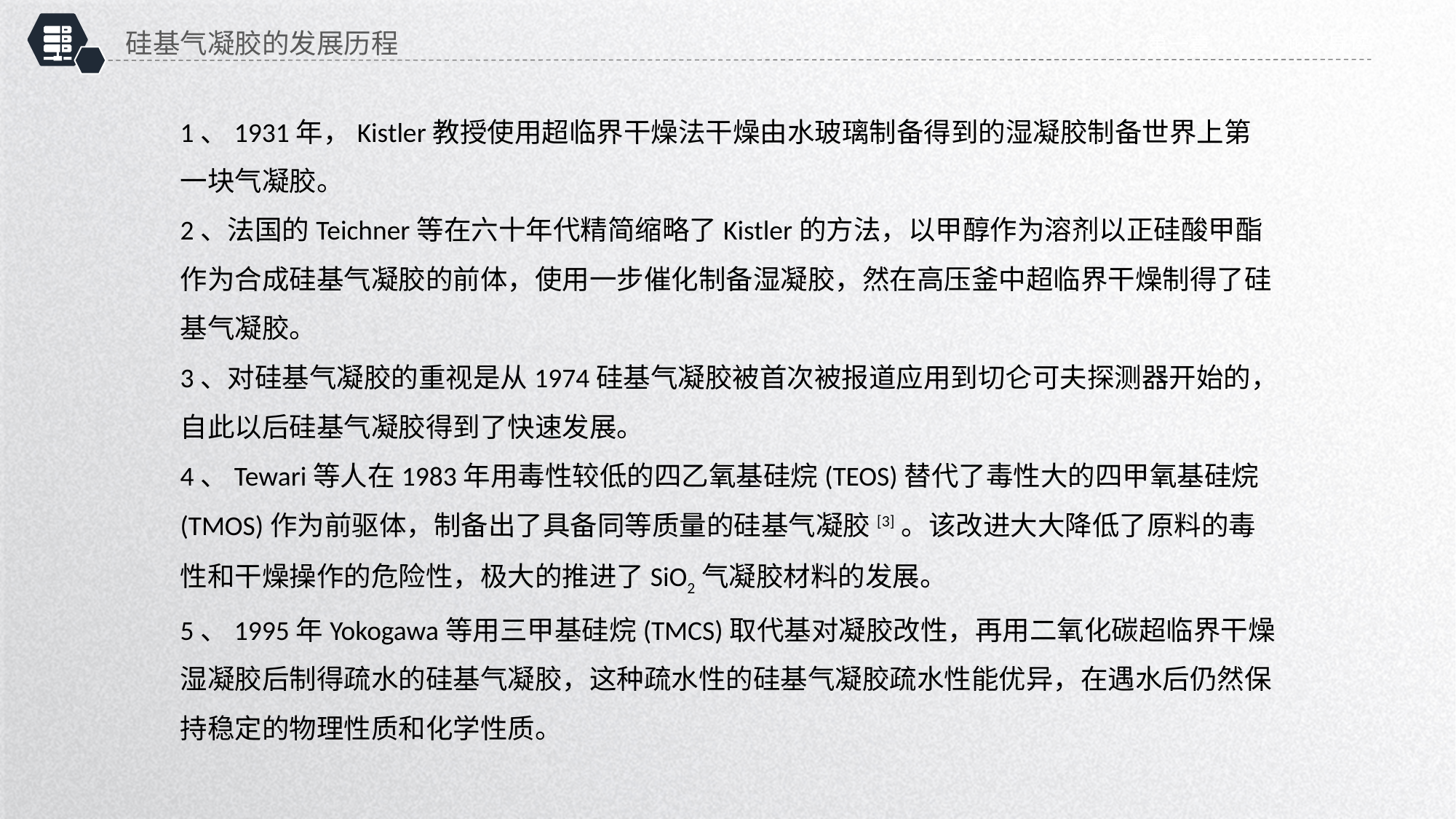

硅基气凝胶的发展历程
论文导读

第一章

1、1931年，Kistler教授使用超临界干燥法干燥由水玻璃制备得到的湿凝胶制备世界上第一块气凝胶。
2、法国的Teichner等在六十年代精简缩略了Kistler的方法，以甲醇作为溶剂以正硅酸甲酯作为合成硅基气凝胶的前体，使用一步催化制备湿凝胶，然在高压釜中超临界干燥制得了硅基气凝胶。
3、对硅基气凝胶的重视是从1974硅基气凝胶被首次被报道应用到切仑可夫探测器开始的，自此以后硅基气凝胶得到了快速发展。
4、Tewari等人在1983年用毒性较低的四乙氧基硅烷(TEOS)替代了毒性大的四甲氧基硅烷(TMOS)作为前驱体，制备出了具备同等质量的硅基气凝胶[3]。该改进大大降低了原料的毒性和干燥操作的危险性，极大的推进了SiO2气凝胶材料的发展。
5、1995年Yokogawa等用三甲基硅烷(TMCS)取代基对凝胶改性，再用二氧化碳超临界干燥湿凝胶后制得疏水的硅基气凝胶，这种疏水性的硅基气凝胶疏水性能优异，在遇水后仍然保持稳定的物理性质和化学性质。

延时符